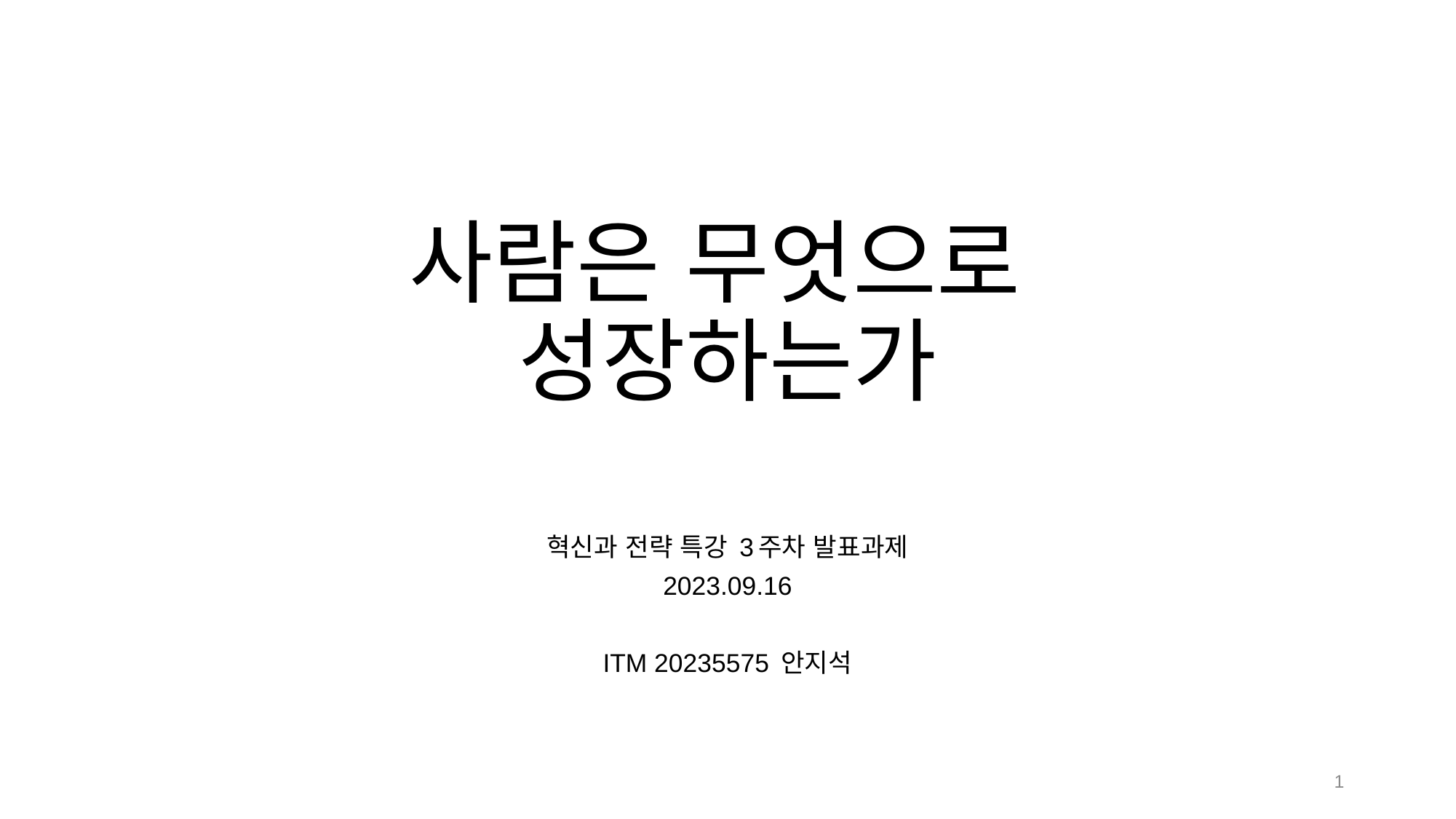

# 사람은 무엇으로 성장하는가

혁신과 전략 특강 3주차 발표과제
2023.09.16

ITM 20235575 안지석
1